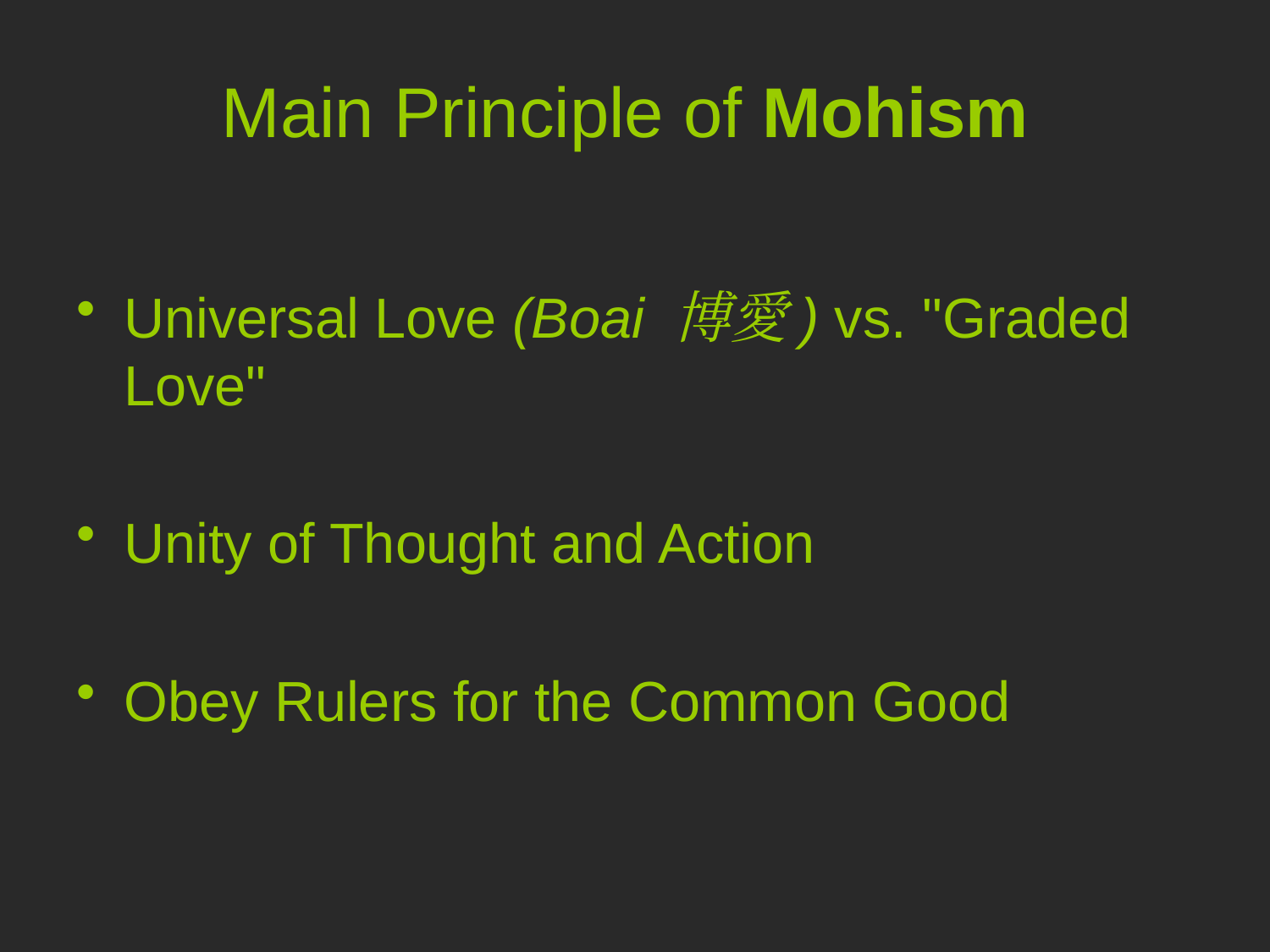

# Main Principle of Mohism
Universal Love (Boai 博愛) vs. "Graded Love"

Unity of Thought and Action

Obey Rulers for the Common Good